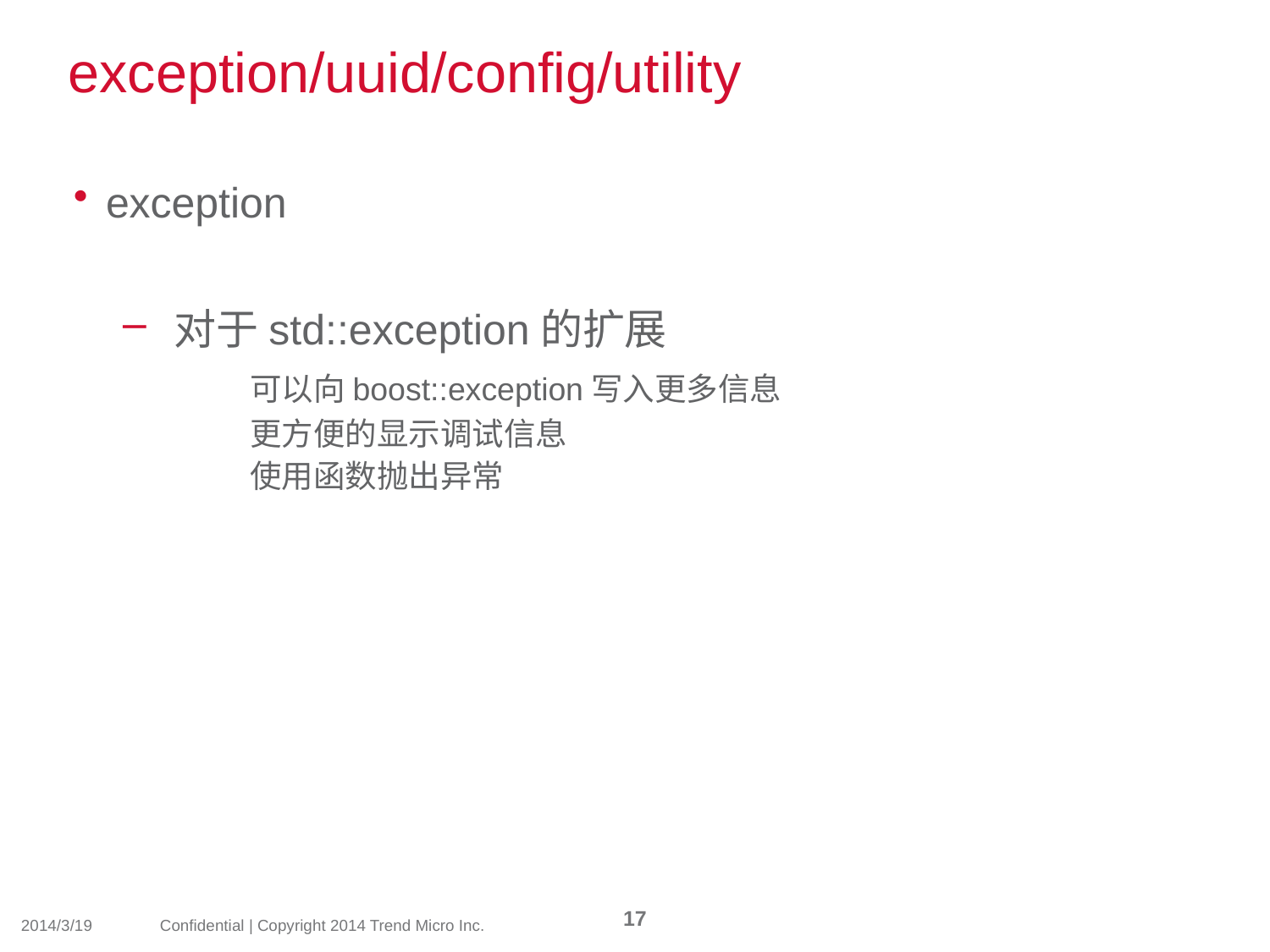

# exception/uuid/config/utility
exception

对于std::exception的扩展
	可以向boost::exception写入更多信息
	更方便的显示调试信息
	使用函数抛出异常

17
2014/3/19
Confidential | Copyright 2014 Trend Micro Inc.